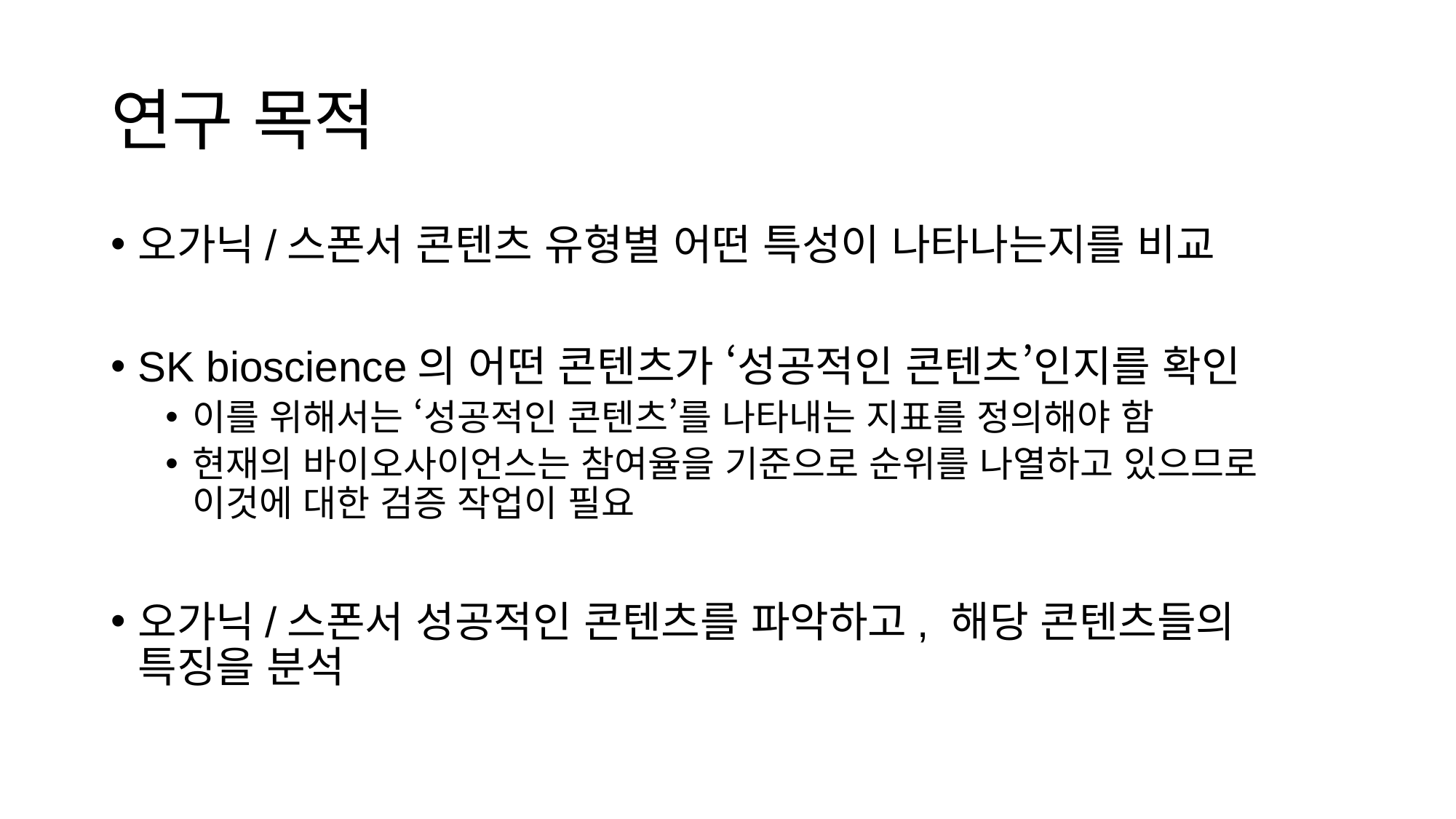

# 연구 목적
오가닉/스폰서 콘텐츠 유형별 어떤 특성이 나타나는지를 비교

SK bioscience의 어떤 콘텐츠가 ‘성공적인 콘텐츠’인지를 확인
이를 위해서는 ‘성공적인 콘텐츠’를 나타내는 지표를 정의해야 함
현재의 바이오사이언스는 참여율을 기준으로 순위를 나열하고 있으므로 이것에 대한 검증 작업이 필요

오가닉/스폰서 성공적인 콘텐츠를 파악하고, 해당 콘텐츠들의 특징을 분석